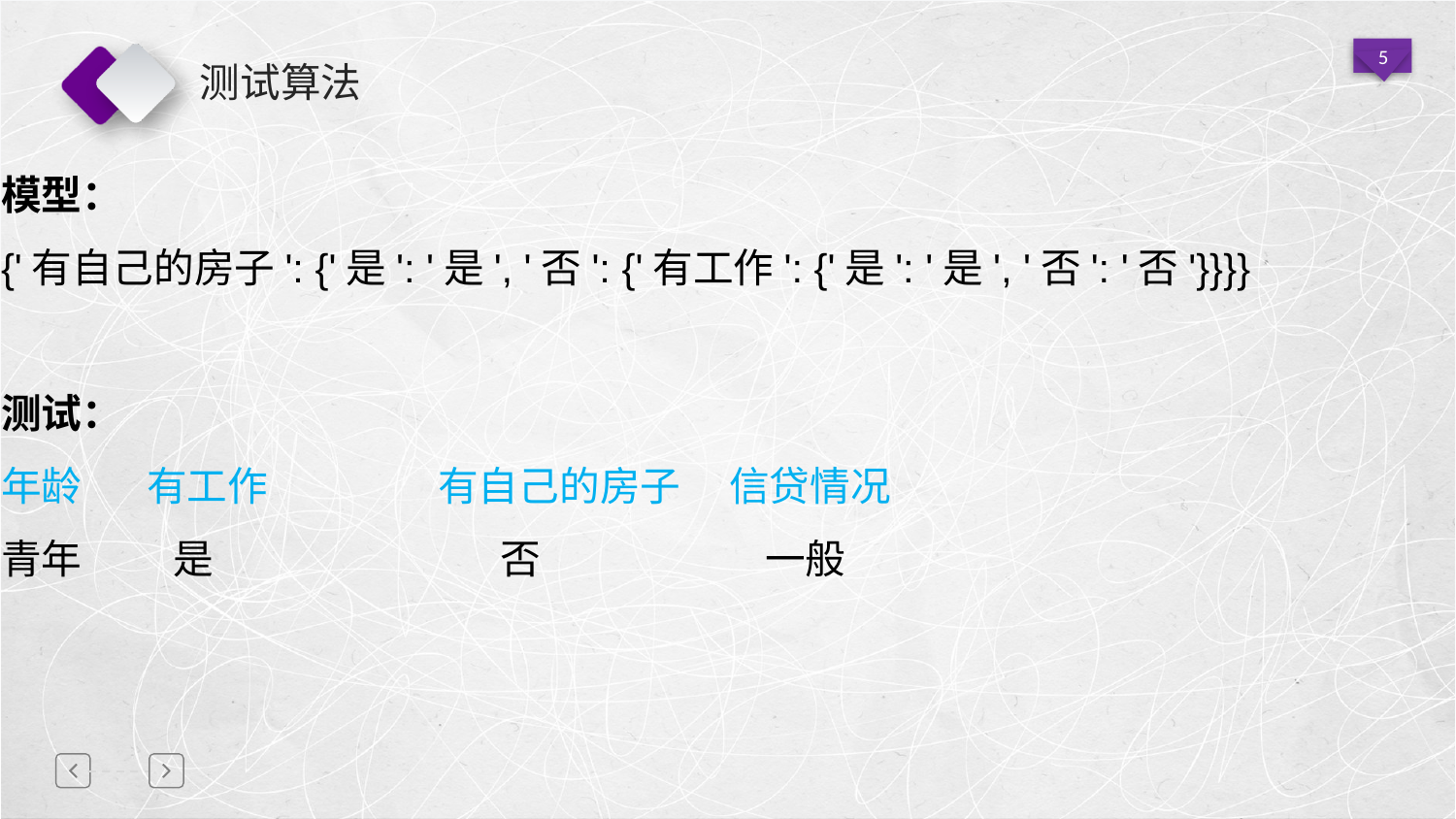

# 测试算法
模型：
{'有自己的房子': {'是': '是', '否': {'有工作': {'是': '是', '否': '否'}}}}

测试：
年龄	有工作		有自己的房子	信贷情况
青年	   是		       否		    一般